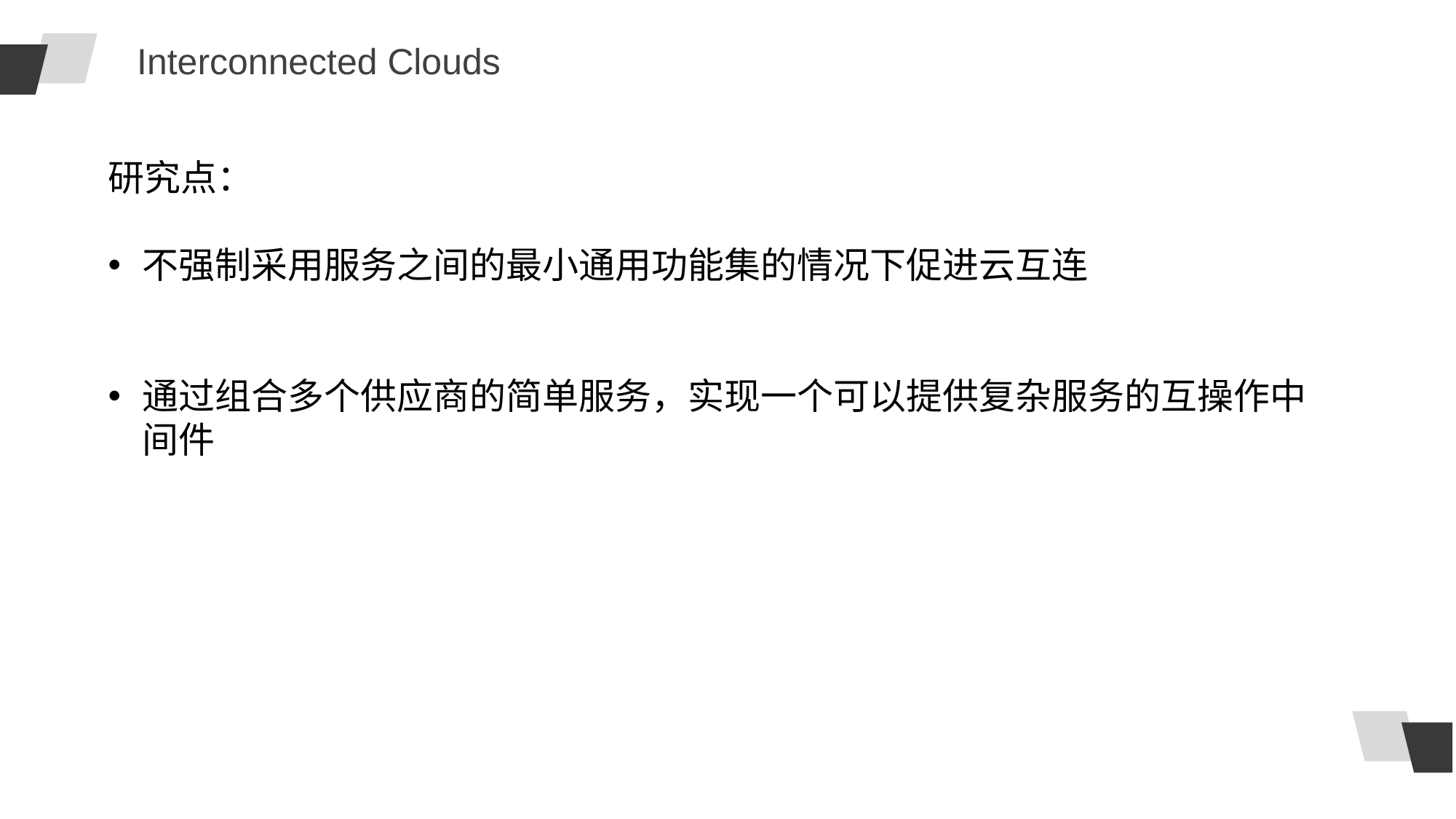

Interconnected Clouds
研究点：

不强制采用服务之间的最小通用功能集的情况下促进云互连

通过组合多个供应商的简单服务，实现一个可以提供复杂服务的互操作中间件